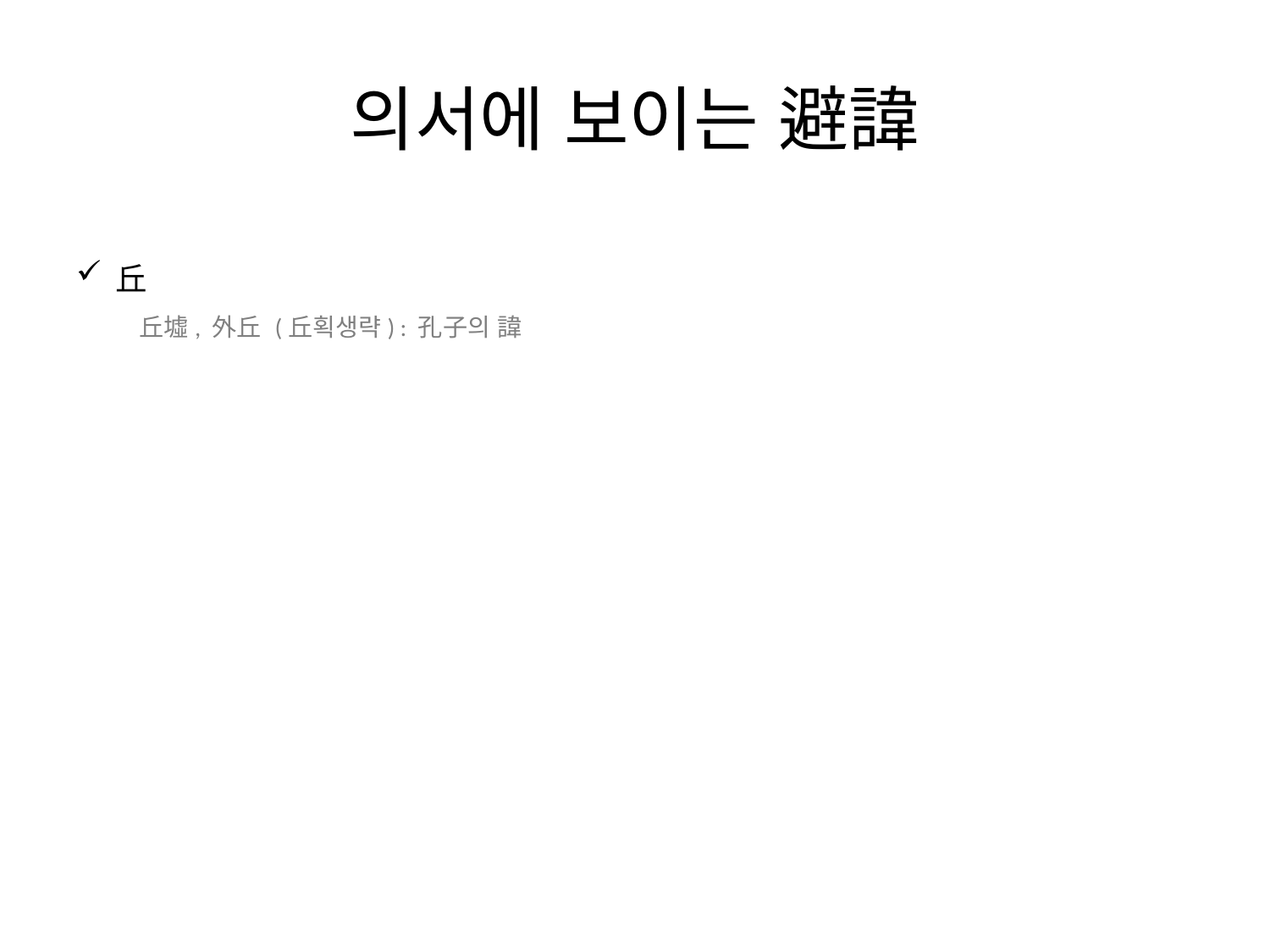

의서에 보이는 避諱
丘
丘墟, 外丘 (丘획생략) : 孔子의 諱